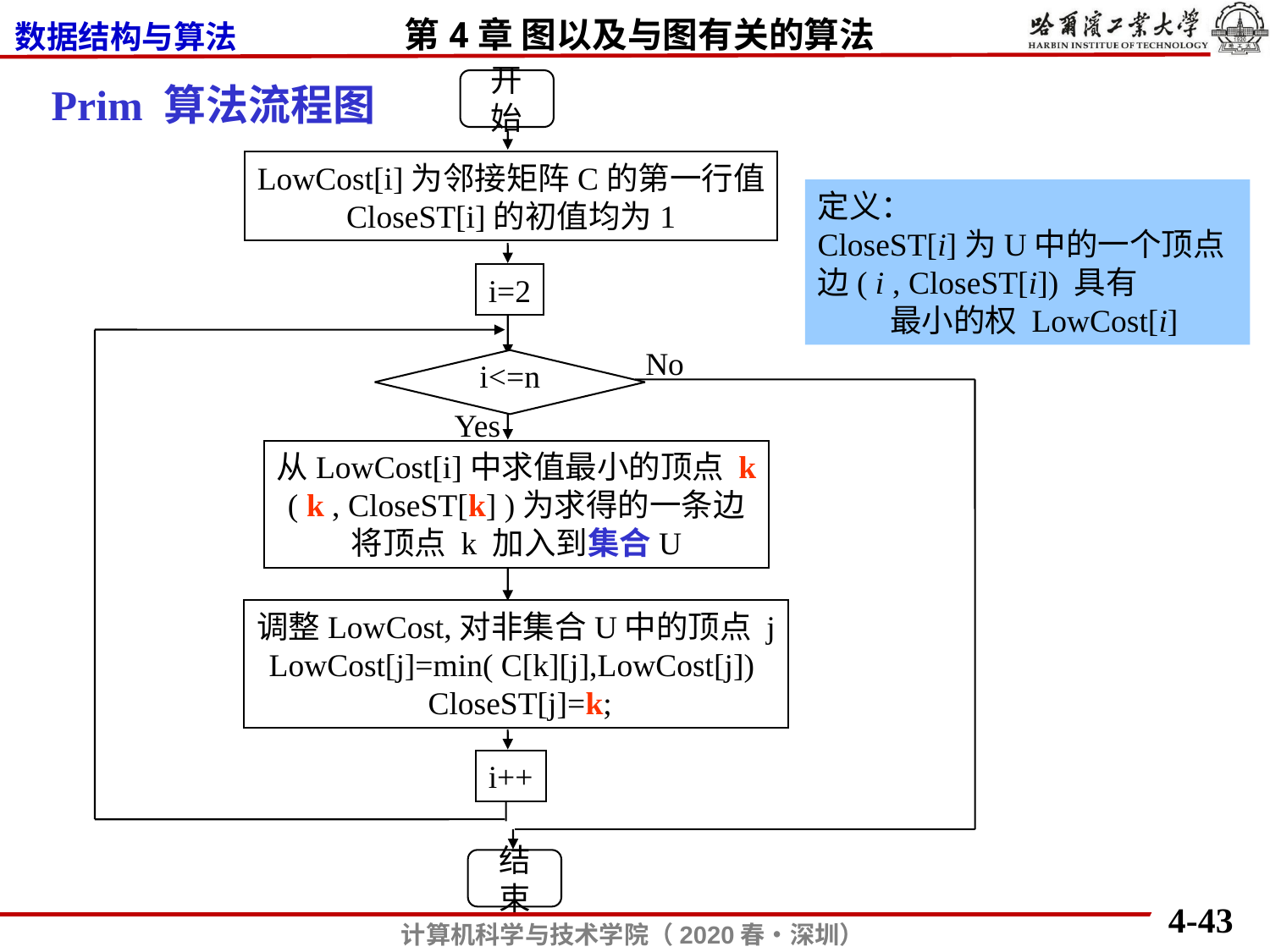

开始
Prim 算法流程图

LowCost[i]为邻接矩阵C的第一行值
CloseST[i]的初值均为1
定义：
CloseST[i]为U中的一个顶点
边( i , CloseST[i]) 具有
         最小的权 LowCost[i]

i=2

No
i<=n

Yes

从LowCost[i]中求值最小的顶点 k
( k , CloseST[k] )为求得的一条边
将顶点 k 加入到集合U

调整LowCost,对非集合U中的顶点 j
 LowCost[j]=min( C[k][j],LowCost[j])
 CloseST[j]=k;

i++

结束